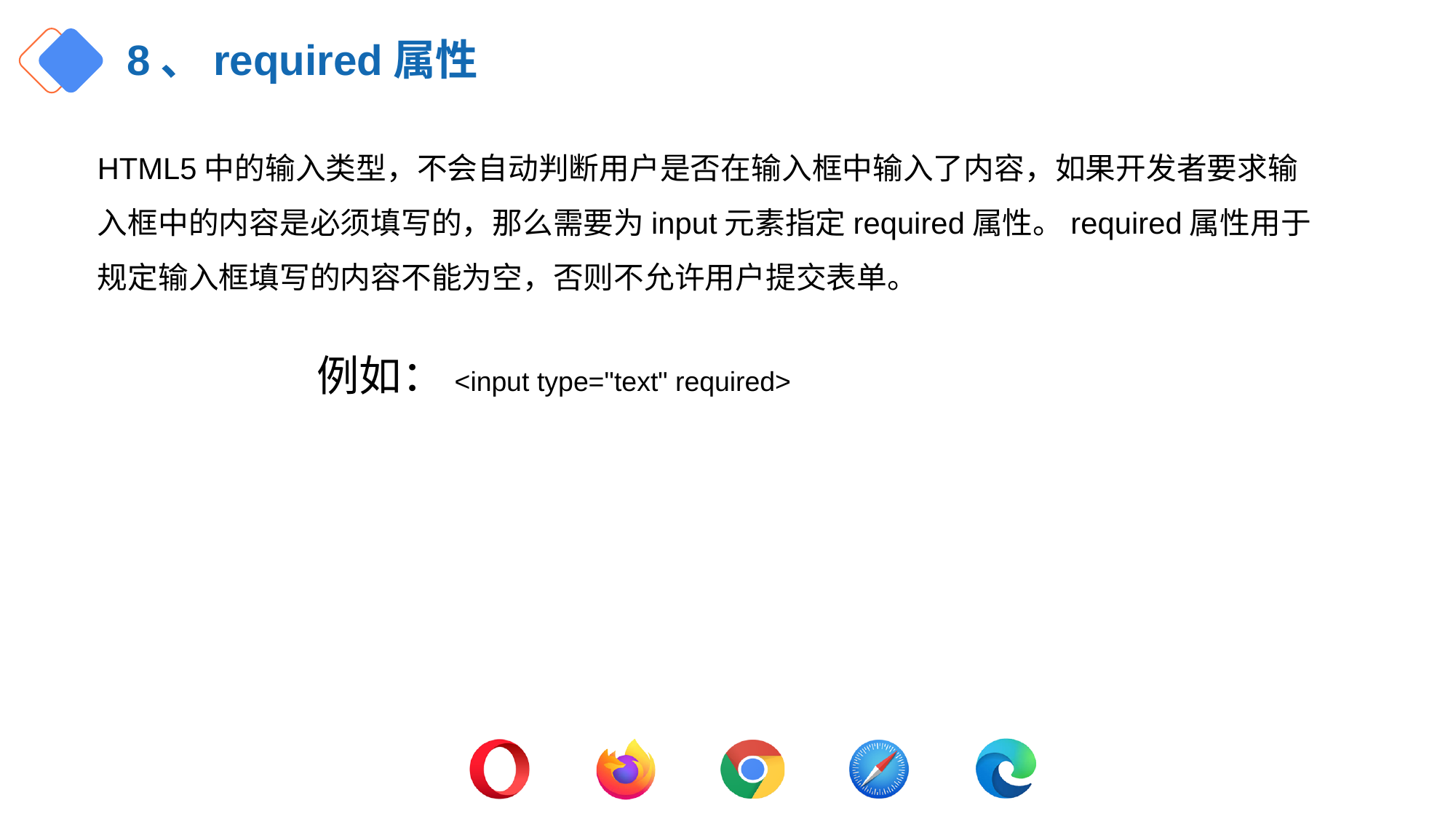

# 8、required属性
HTML5中的输入类型，不会自动判断用户是否在输入框中输入了内容，如果开发者要求输入框中的内容是必须填写的，那么需要为input元素指定required属性。required属性用于规定输入框填写的内容不能为空，否则不允许用户提交表单。

 例如：<input type="text" required>